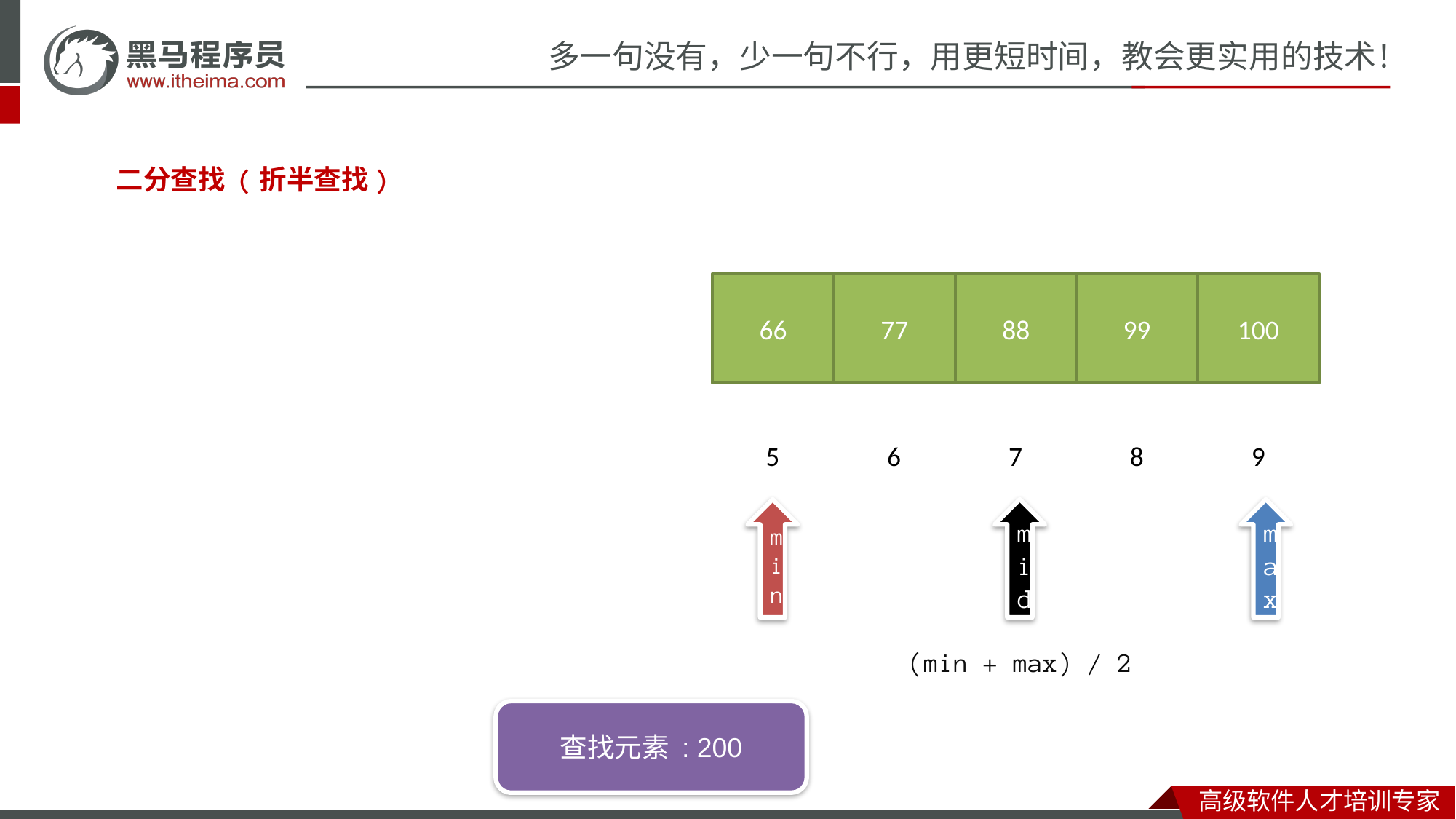

二分查找 (折半查找)
88
100
66
77
99
7
9
5
6
8
min
mid
max
(min + max) / 2
查找元素 : 200